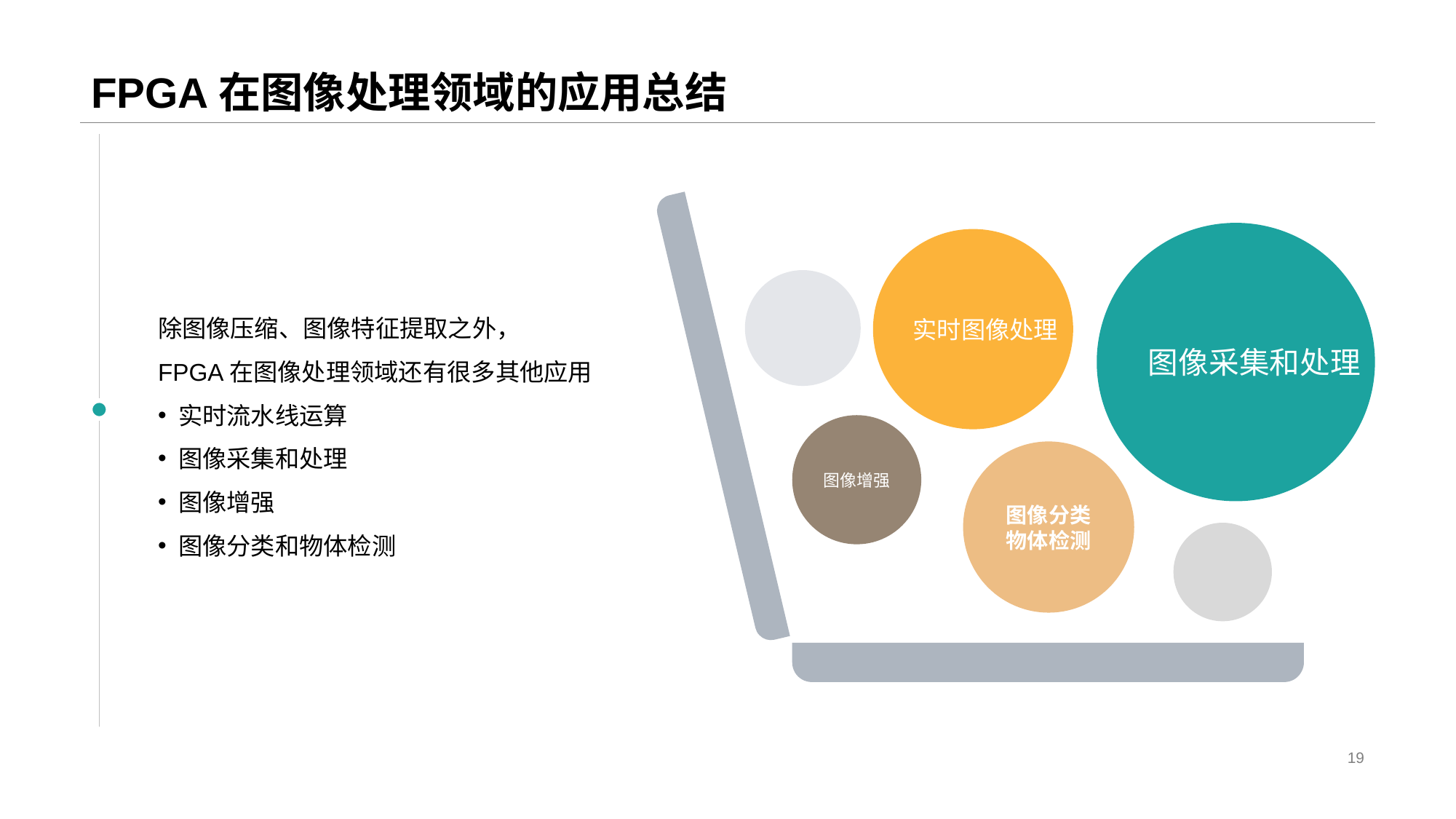

# FPGA在图像处理领域的应用总结
图像采集和处理
实时图像处理

图像增强
图像分类
物体检测

除图像压缩、图像特征提取之外，
FPGA在图像处理领域还有很多其他应用
实时流水线运算
图像采集和处理
图像增强
图像分类和物体检测

19